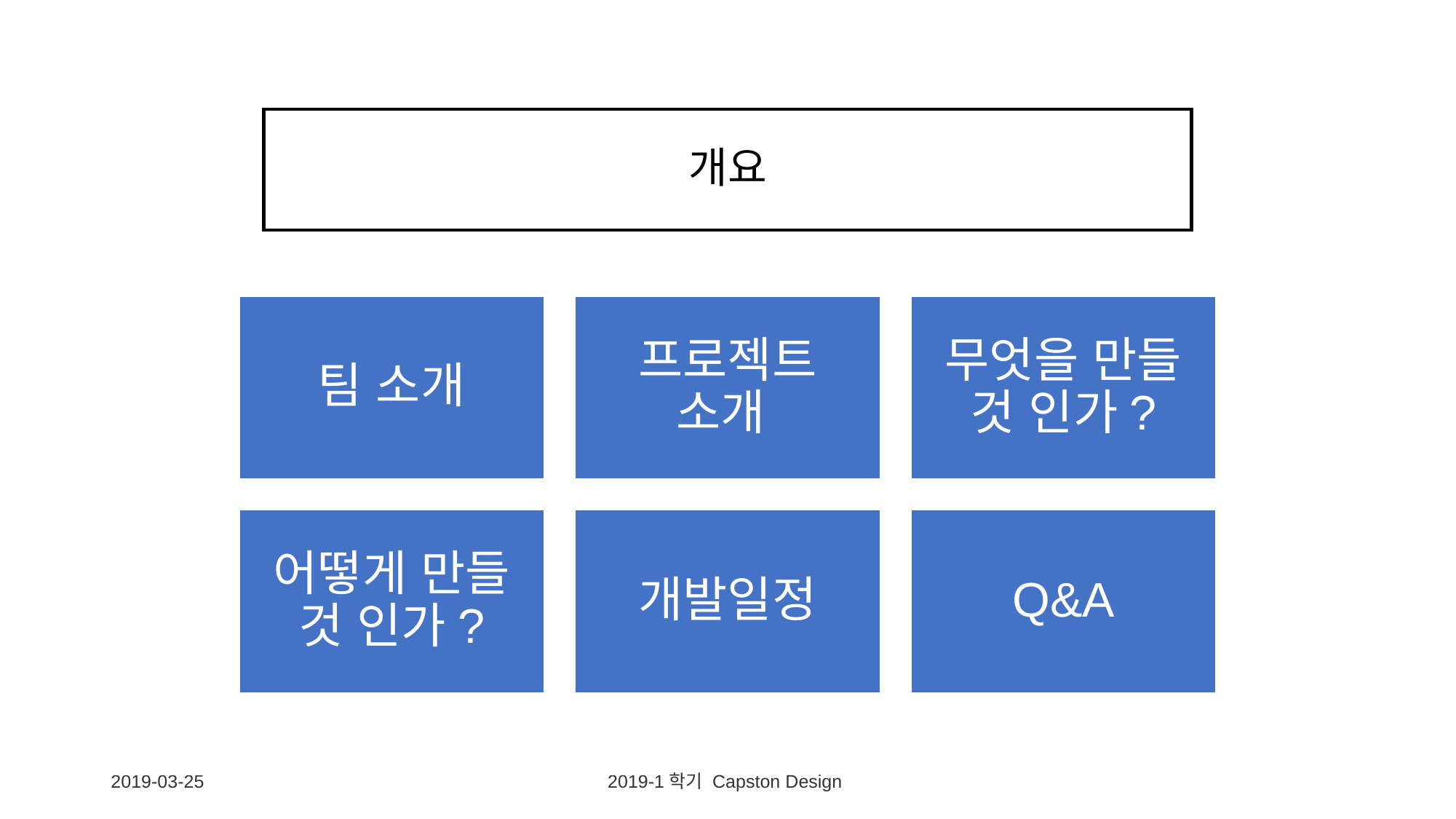

# 개요
팀 소개
프로젝트 소개
무엇을 만들 것 인가?
어떻게 만들 것 인가?
개발일정
Q&A
2019-03-25
2019-1학기 Capston Design